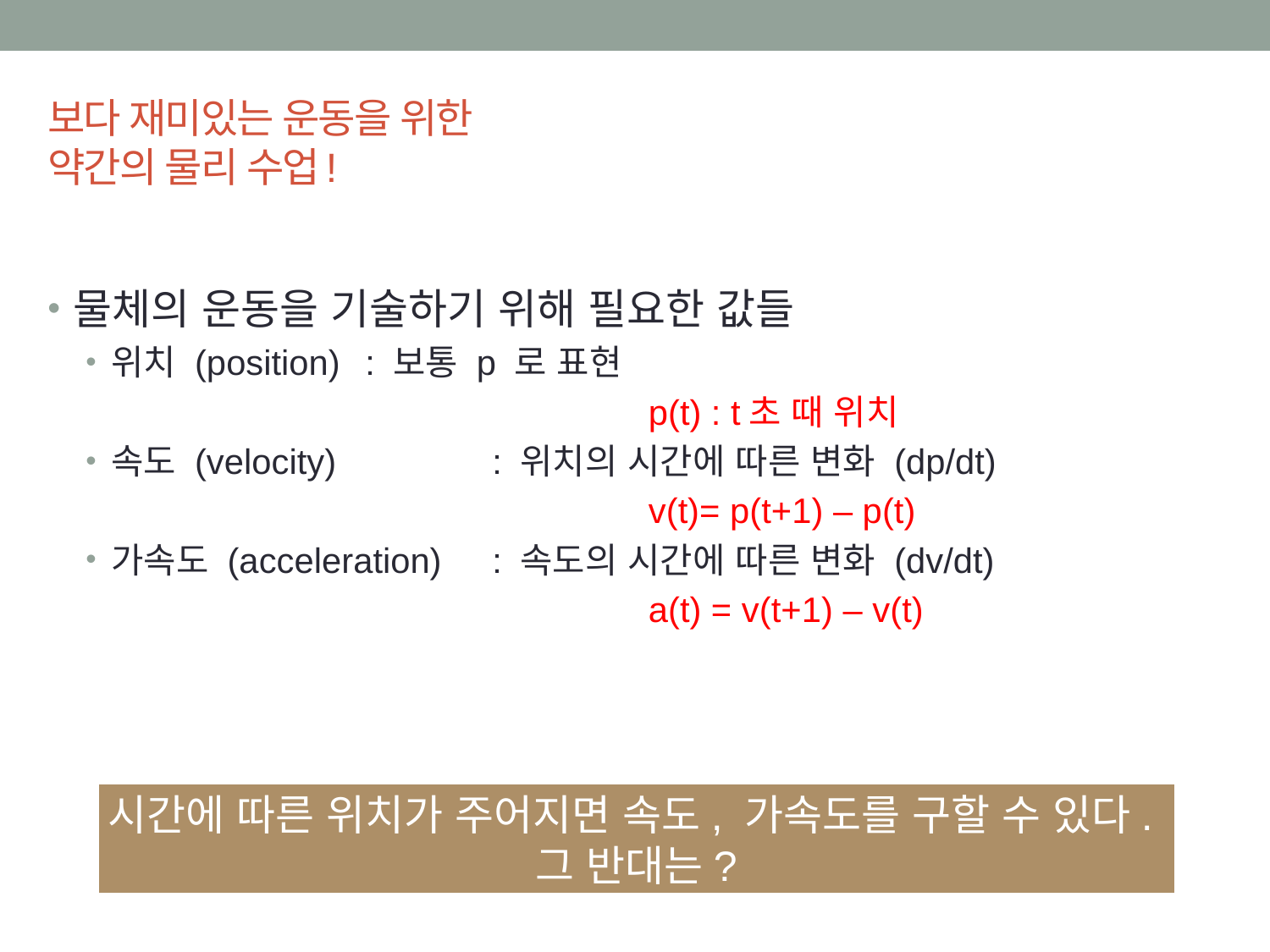

# 보다 재미있는 운동을 위한 약간의 물리 수업!
물체의 운동을 기술하기 위해 필요한 값들
위치 (position)	: 보통 p 로 표현
					   p(t) : t초 때 위치
속도 (velocity)		: 위치의 시간에 따른 변화 (dp/dt)
					   v(t)= p(t+1) – p(t)
가속도 (acceleration)	: 속도의 시간에 따른 변화 (dv/dt)
					   a(t) = v(t+1) – v(t)

시간에 따른 위치가 주어지면 속도, 가속도를 구할 수 있다.
그 반대는?